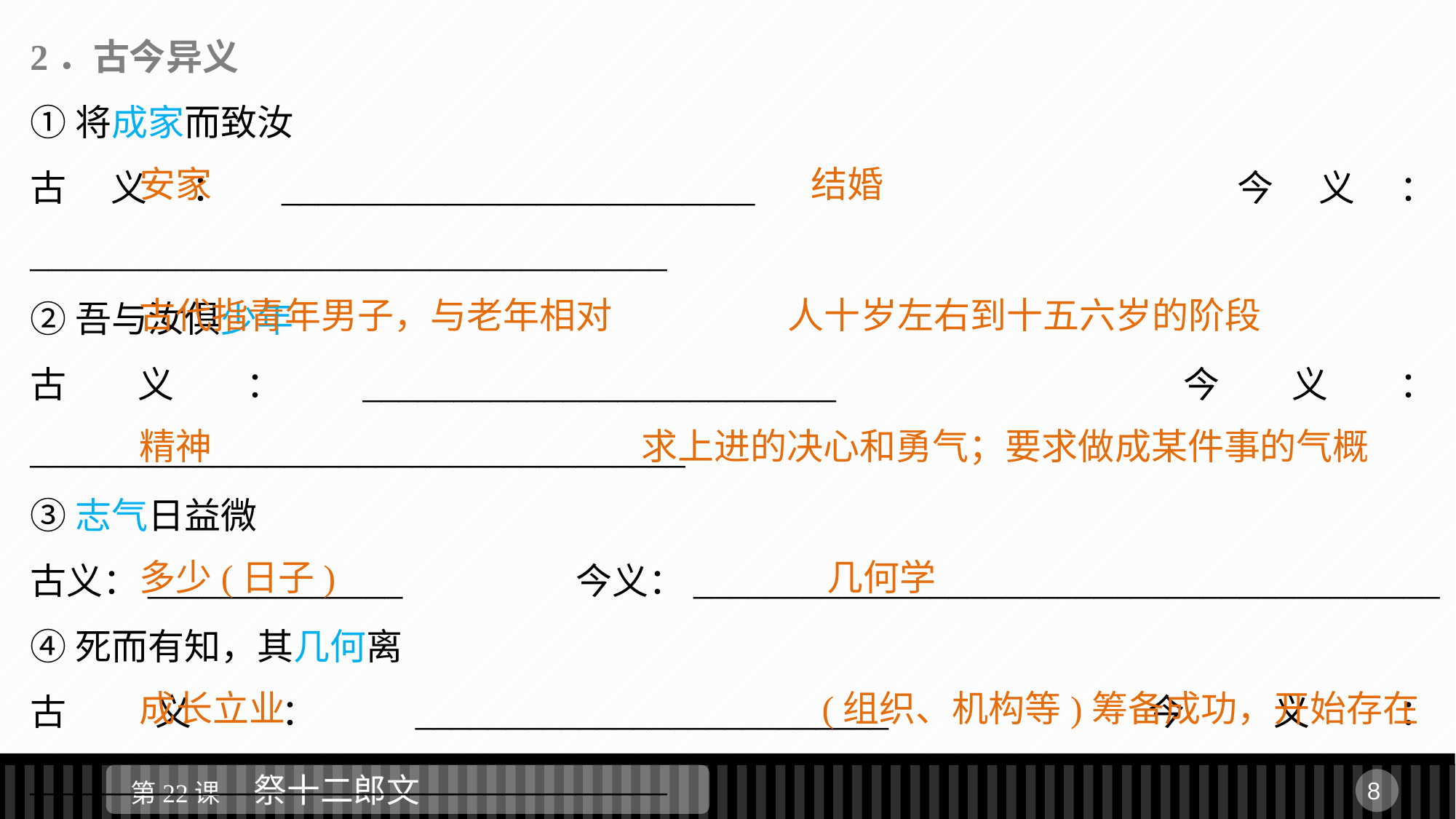

2．古今异义
①将成家而致汝
古义：__________________________        今义：___________________________________
②吾与汝俱少年
古义：__________________________　  今义：____________________________________
③志气日益微
古义：______________		今义：_________________________________________
④死而有知，其几何离
古义：__________________________	 今义：___________________________________
⑤又可冀其成立邪
古义：__________________________         今义：___________________________________
安家                     					  结婚

古代指青年男子，与老年相对　                 人十岁左右到十五六岁的阶段

精神　                                                求上进的决心和勇气；要求做成某件事的气概

多少(日子)　                  			    几何学

成长立业　               				  (组织、机构等)筹备成功，开始存在